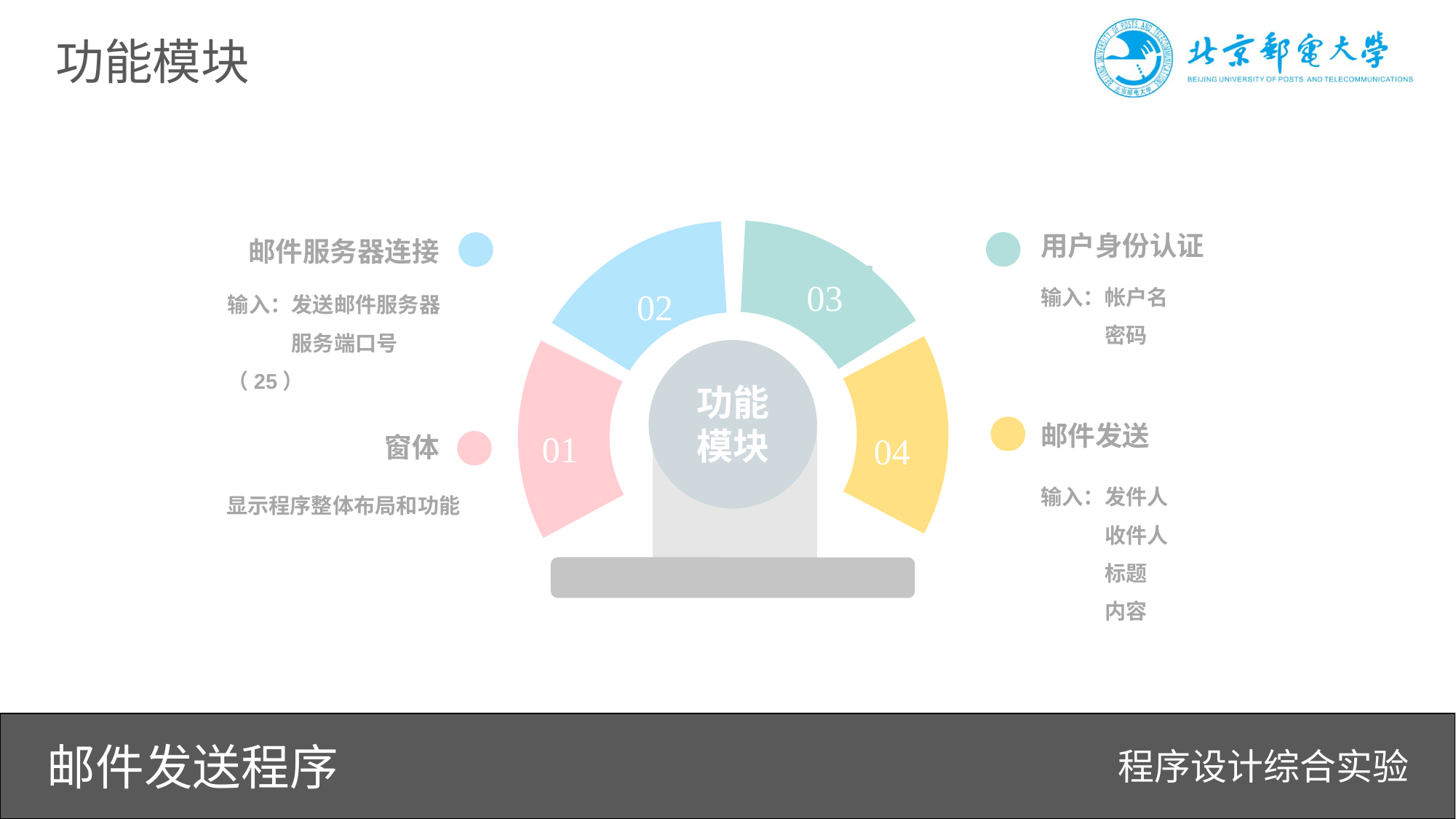

03

02
用户身份认证

输入：帐户名
            密码
邮件发送

输入：发件人
            收件人
            标题
            内容
邮件服务器连接

输入：发送邮件服务器
            服务端口号（25）
窗体

显示程序整体布局和功能

04

功能模块

01